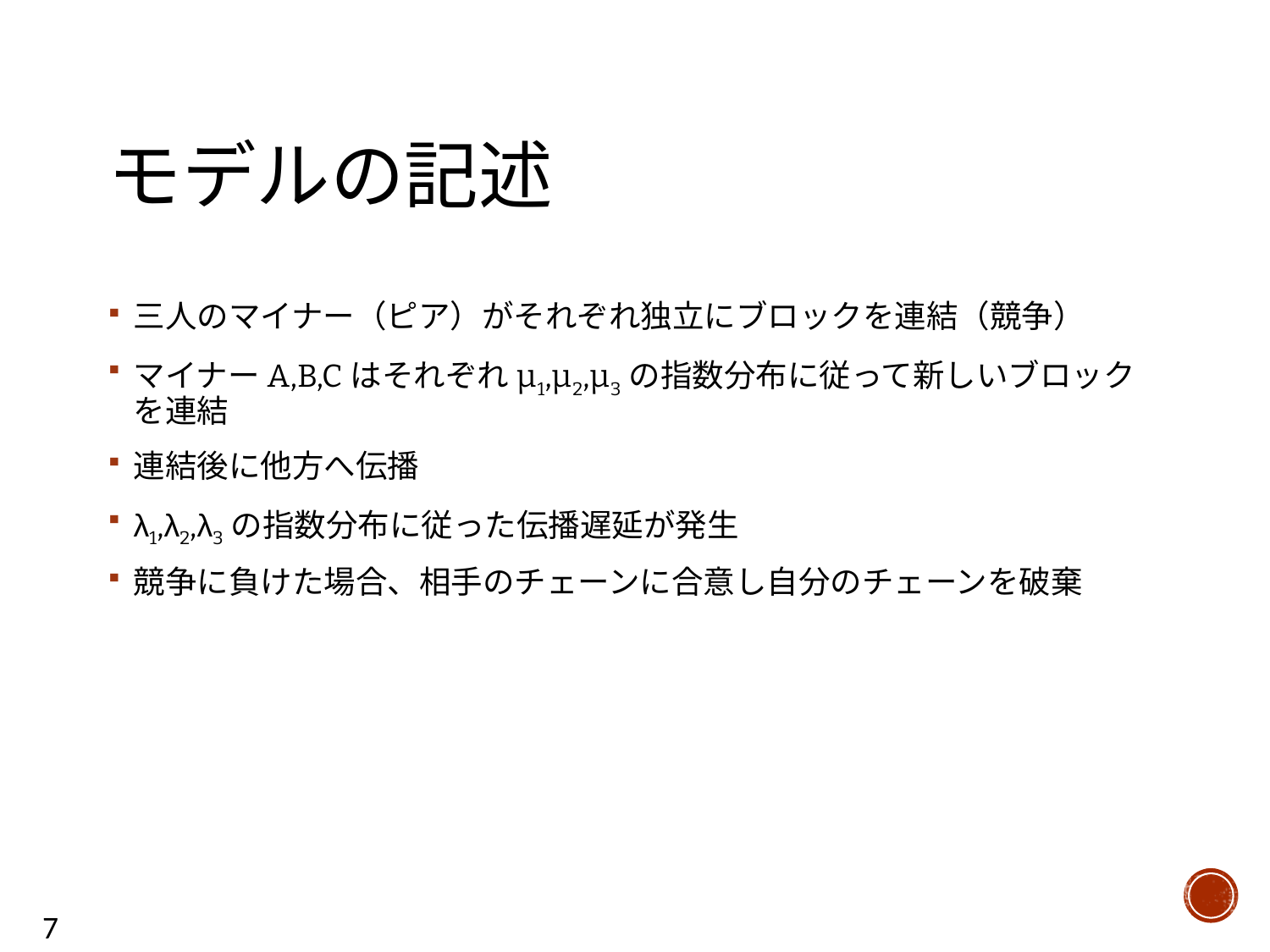

# モデルの記述
三人のマイナー（ピア）がそれぞれ独立にブロックを連結（競争）
マイナーA,B,Cはそれぞれμ1,μ2,μ3の指数分布に従って新しいブロックを連結
連結後に他方へ伝播
λ1,λ2,λ3の指数分布に従った伝播遅延が発生
競争に負けた場合、相手のチェーンに合意し自分のチェーンを破棄
7